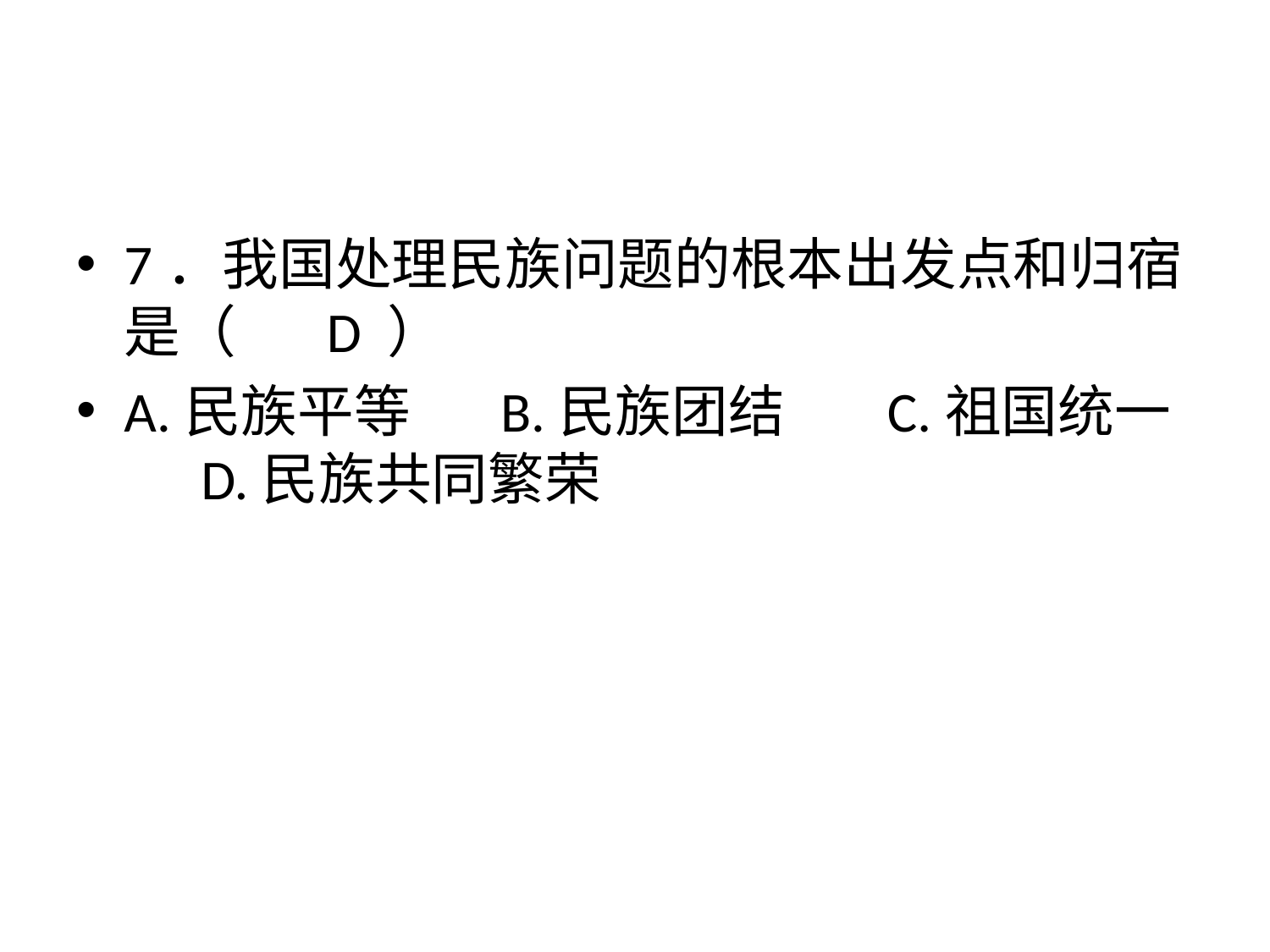

#
7．我国处理民族问题的根本出发点和归宿是（      D ）
A.民族平等      B.民族团结       C.祖国统一       D.民族共同繁荣